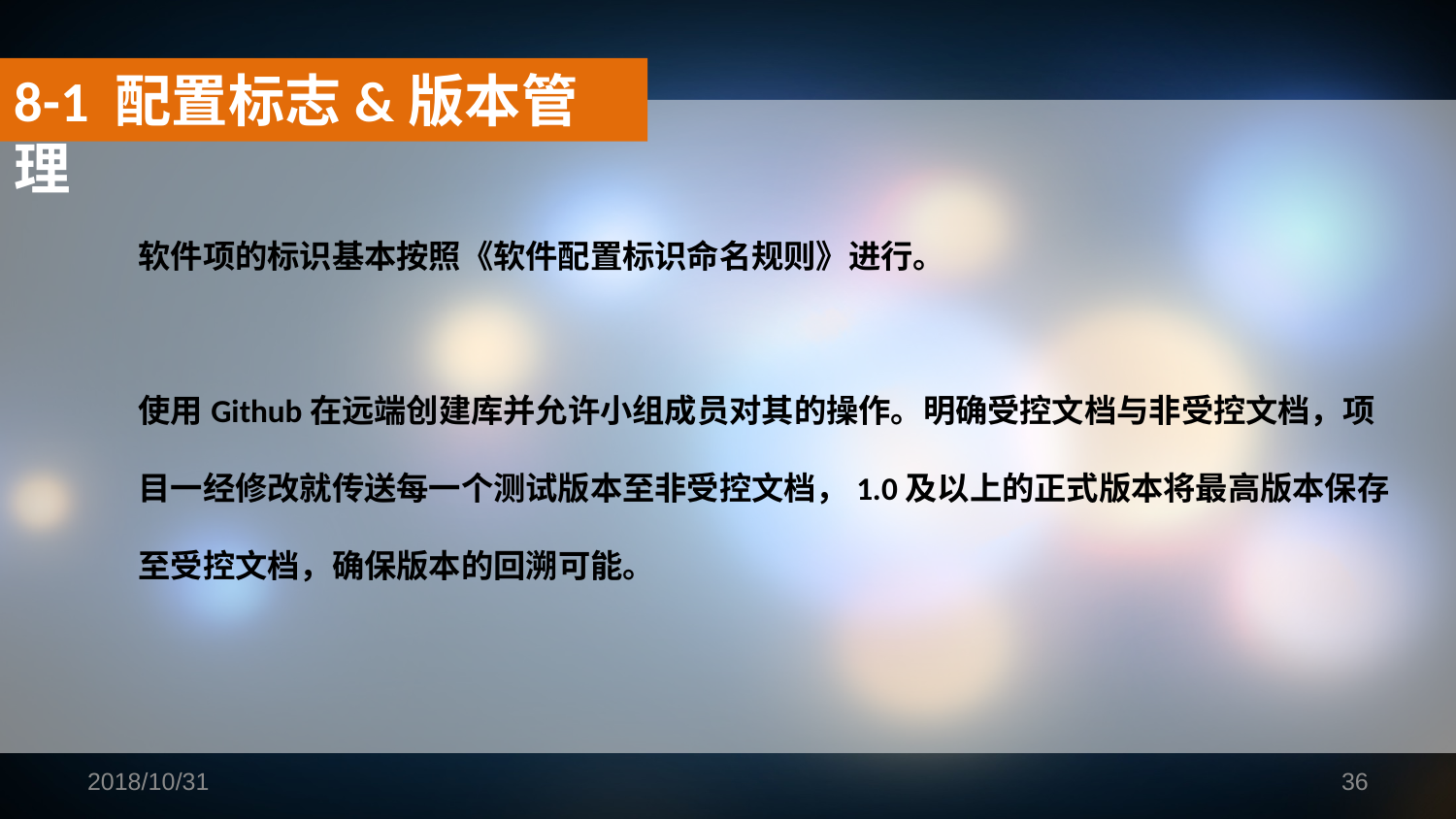

8-1 配置标志&版本管理

软件项的标识基本按照《软件配置标识命名规则》进行。

使用Github在远端创建库并允许小组成员对其的操作。明确受控文档与非受控文档，项目一经修改就传送每一个测试版本至非受控文档，1.0及以上的正式版本将最高版本保存至受控文档，确保版本的回溯可能。
2018/10/31
36